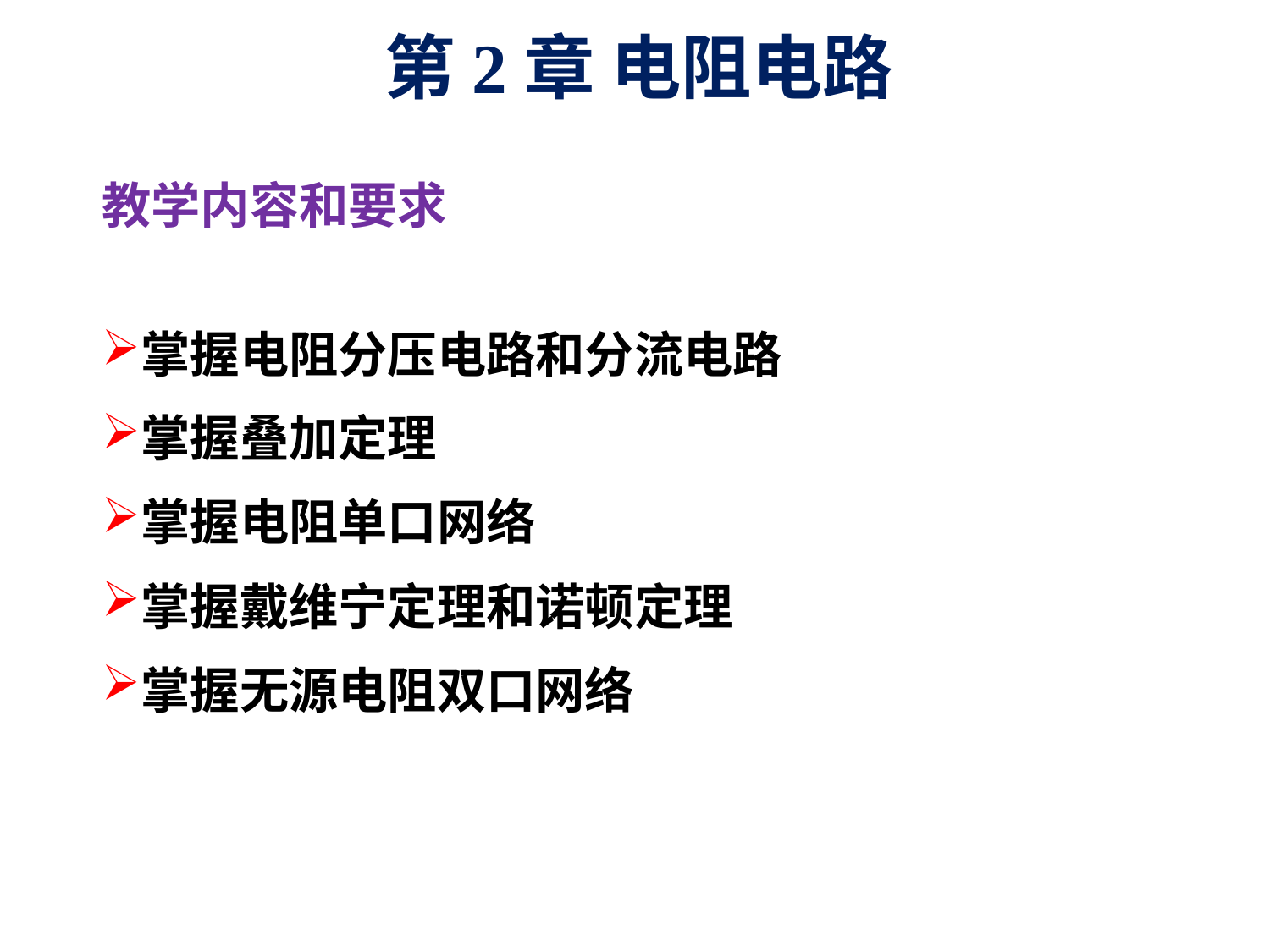

第2章 电阻电路
教学内容和要求
掌握电阻分压电路和分流电路
掌握叠加定理
掌握电阻单口网络
掌握戴维宁定理和诺顿定理
掌握无源电阻双口网络